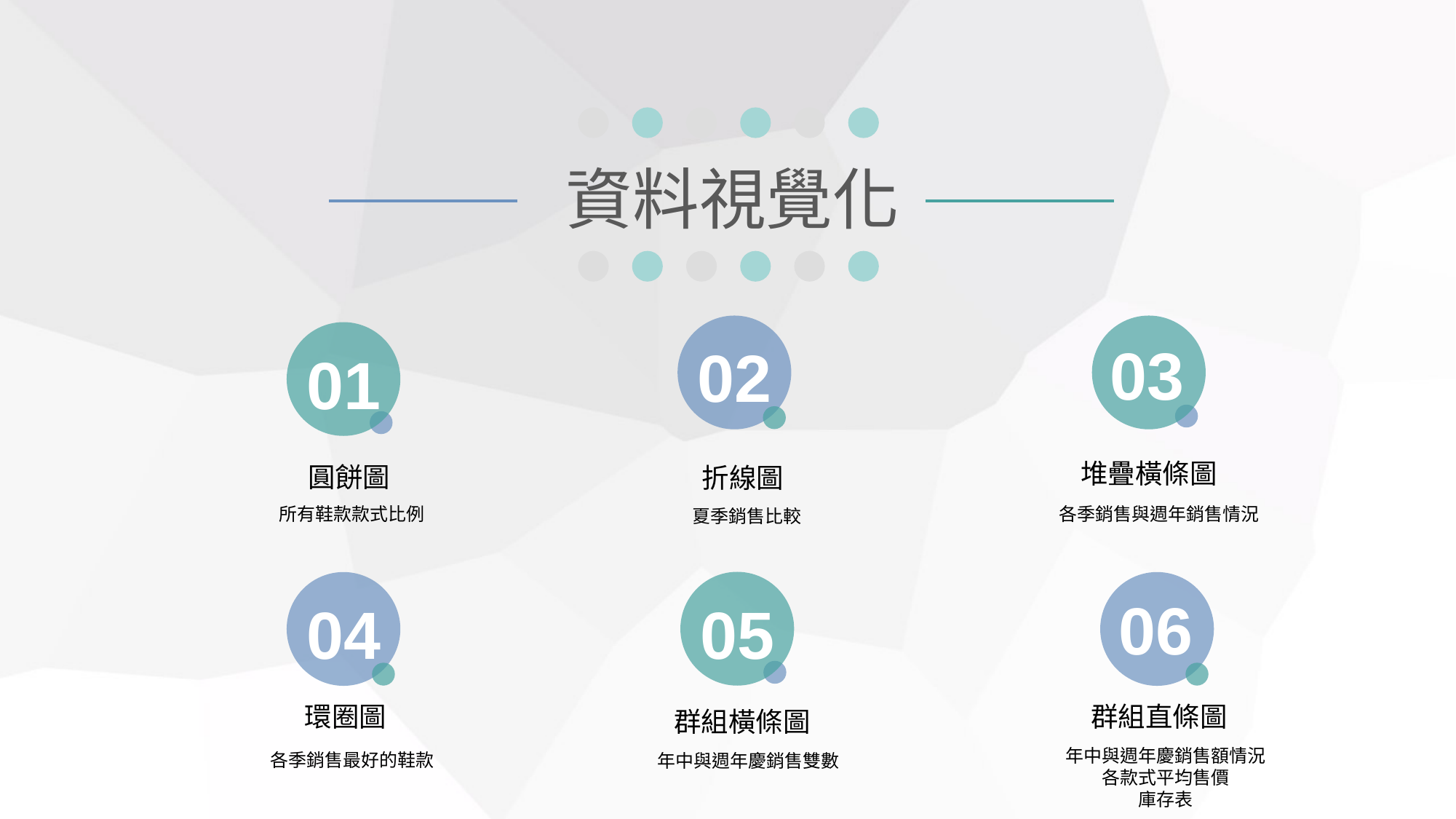

資料視覺化

03
02
01

堆疊橫條圖
圓餅圖
折線圖
.
所有鞋款款式比例
各季銷售與週年銷售情況
夏季銷售比較

06
04
05

環圈圖
群組直條圖
群組橫條圖

年中與週年慶銷售額情況
各款式平均售價
庫存表
各季銷售最好的鞋款
年中與週年慶銷售雙數